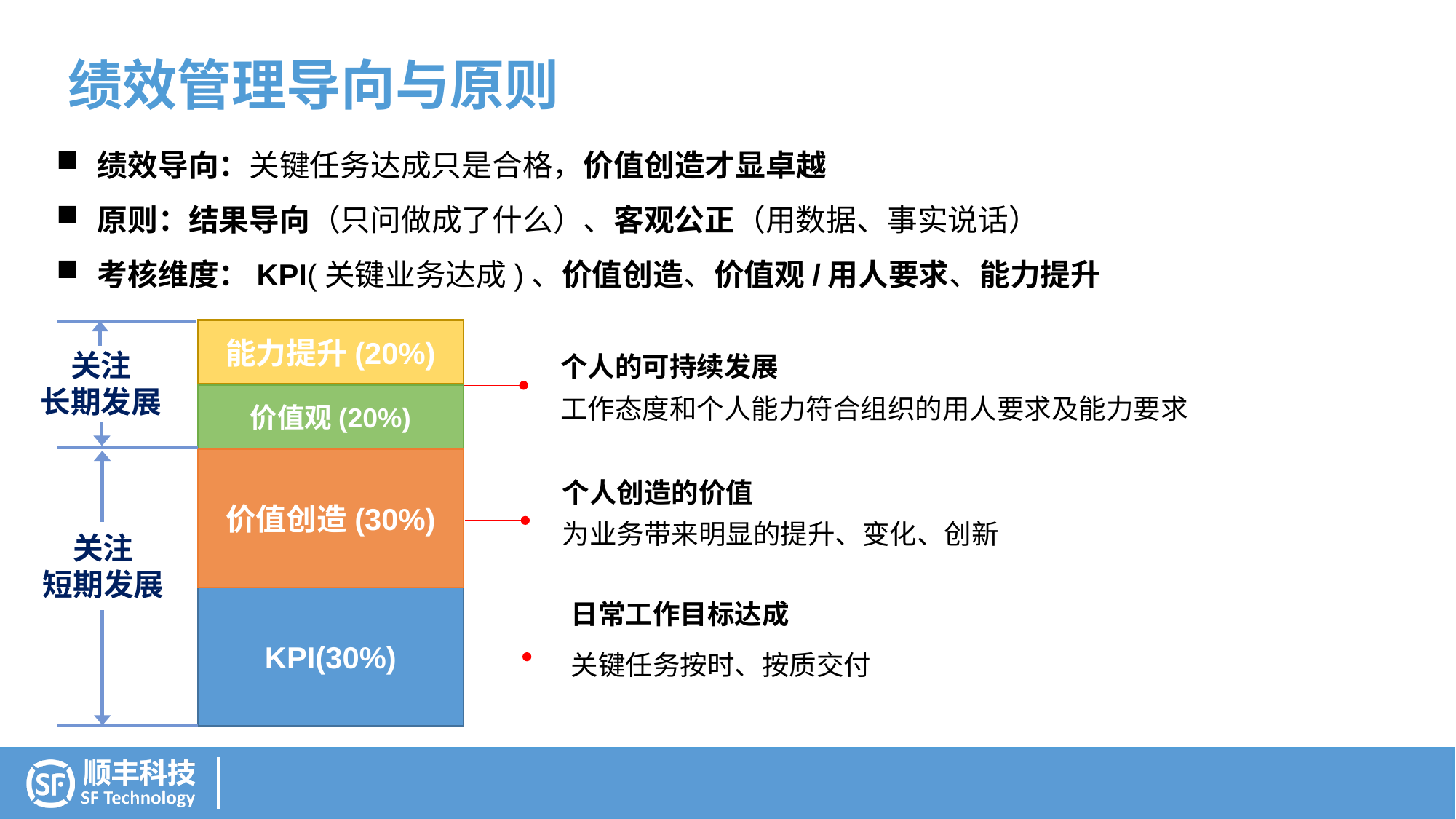

绩效管理导向与原则
绩效导向：关键任务达成只是合格，价值创造才显卓越
原则：结果导向（只问做成了什么）、客观公正（用数据、事实说话）
考核维度：KPI(关键业务达成)、价值创造、价值观/用人要求、能力提升
能力提升(20%)
关注
长期发展
价值观(20%)
价值创造(30%)
个人创造的价值
为业务带来明显的提升、变化、创新
关注
短期发展
KPI(30%)
个人的可持续发展
工作态度和个人能力符合组织的用人要求及能力要求
日常工作目标达成
关键任务按时、按质交付